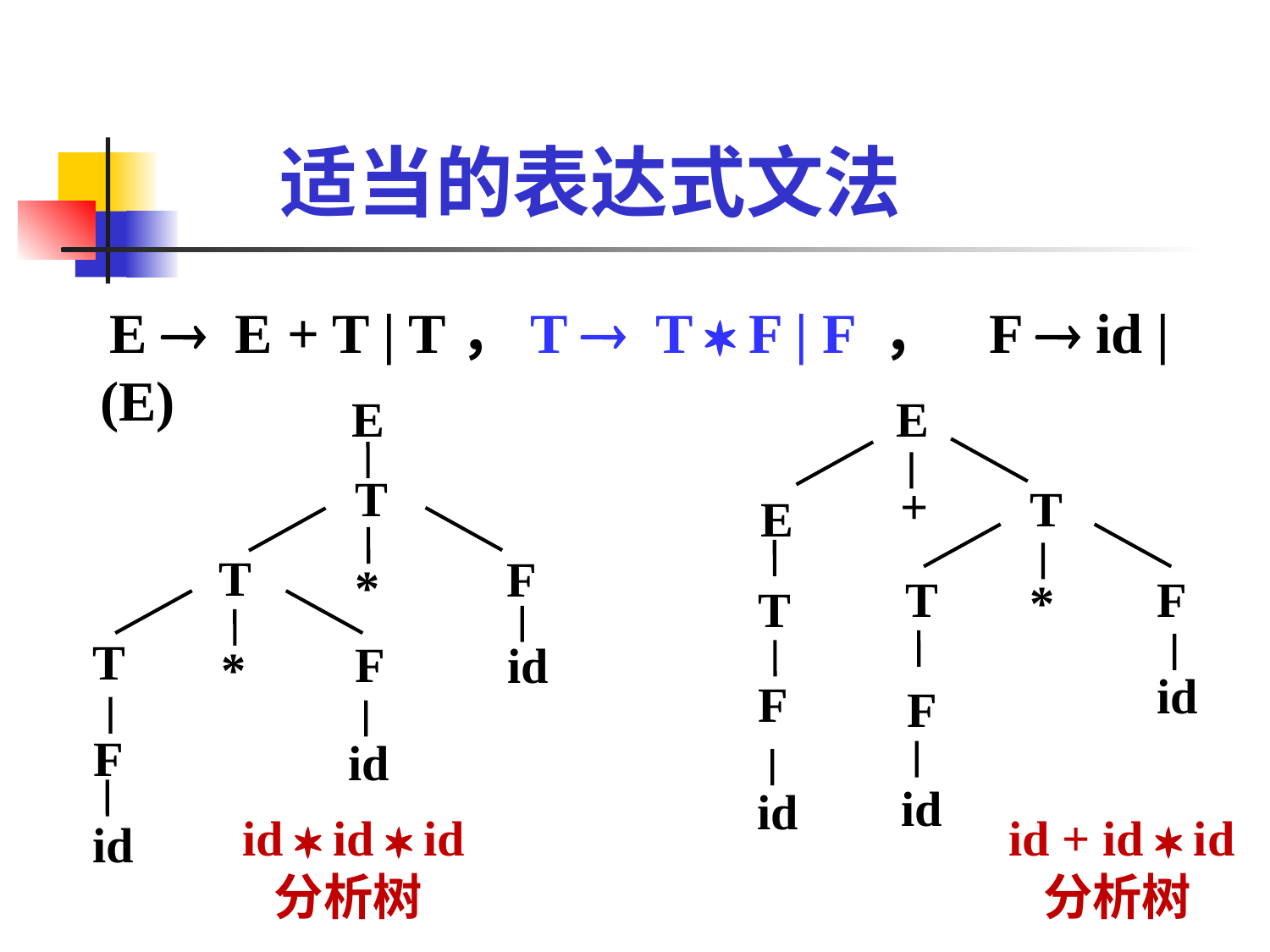

# 适当的表达式文法
    E →  E + T | T，T →  T ∗ F | F ，	F → id | (E)
  E

  T

  T
  F

*

  T
F
id
*

F
id

id
E

+
 T

  E

T
 F
*
T

id
F
F

id
id
id ∗ id ∗ id
分析树
id + id ∗ id
分析树